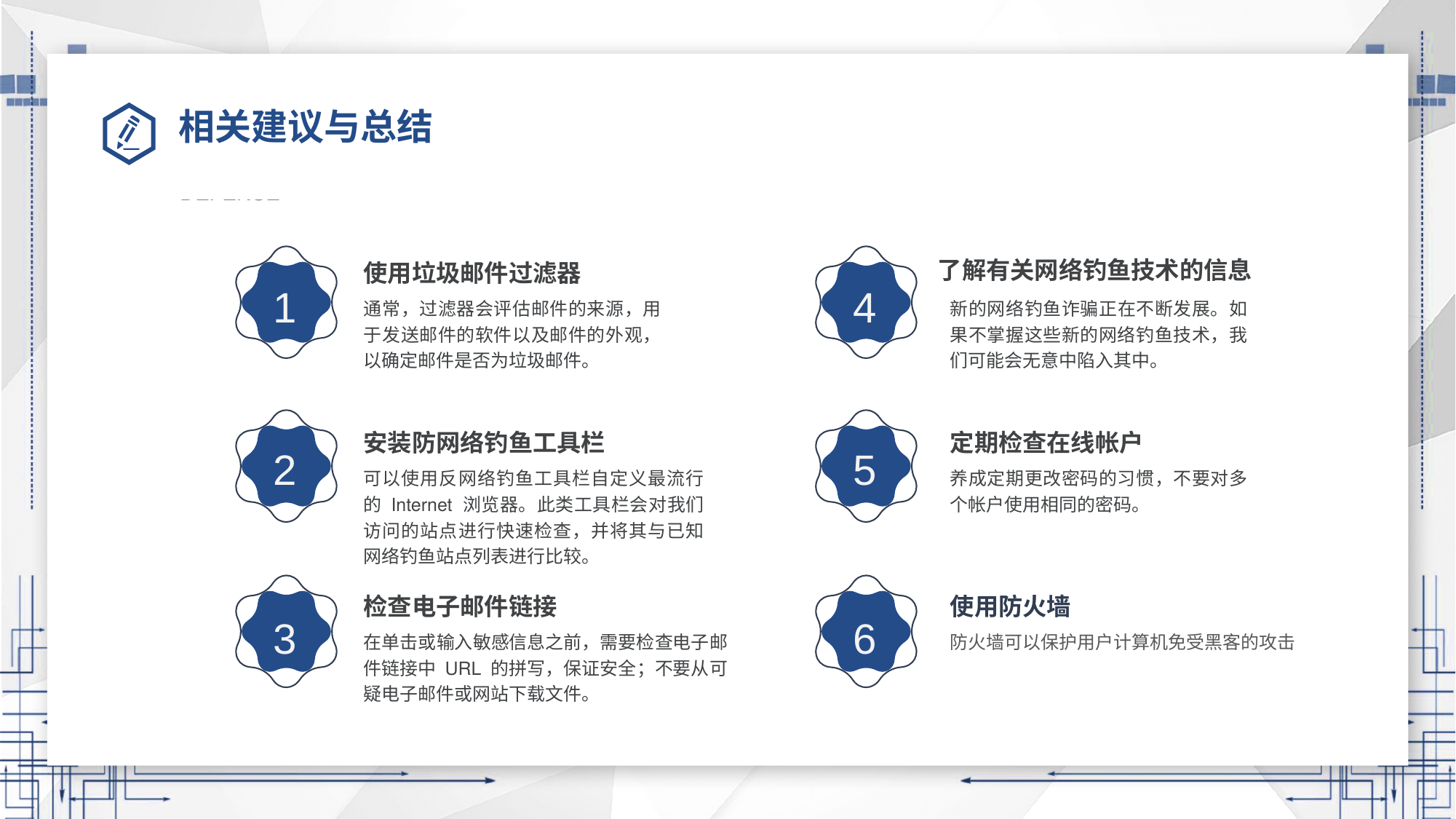

# 相关建议与总结

1

4
使用垃圾邮件过滤器
了解有关网络钓鱼技术的信息
通常，过滤器会评估邮件的来源，用于发送邮件的软件以及邮件的外观，以确定邮件是否为垃圾邮件。
新的网络钓鱼诈骗正在不断发展。如果不掌握这些新的网络钓鱼技术，我们可能会无意中陷入其中。

2

5
安装防网络钓鱼工具栏
定期检查在线帐户
可以使用反网络钓鱼工具栏自定义最流行的 Internet 浏览器。此类工具栏会对我们访问的站点进行快速检查，并将其与已知网络钓鱼站点列表进行比较。
养成定期更改密码的习惯，不要对多个帐户使用相同的密码。

3

6
检查电子邮件链接
使用防火墙
在单击或输入敏感信息之前，需要检查电子邮件链接中 URL 的拼写，保证安全；不要从可疑电子邮件或网站下载文件。
防火墙可以保护用户计算机免受黑客的攻击